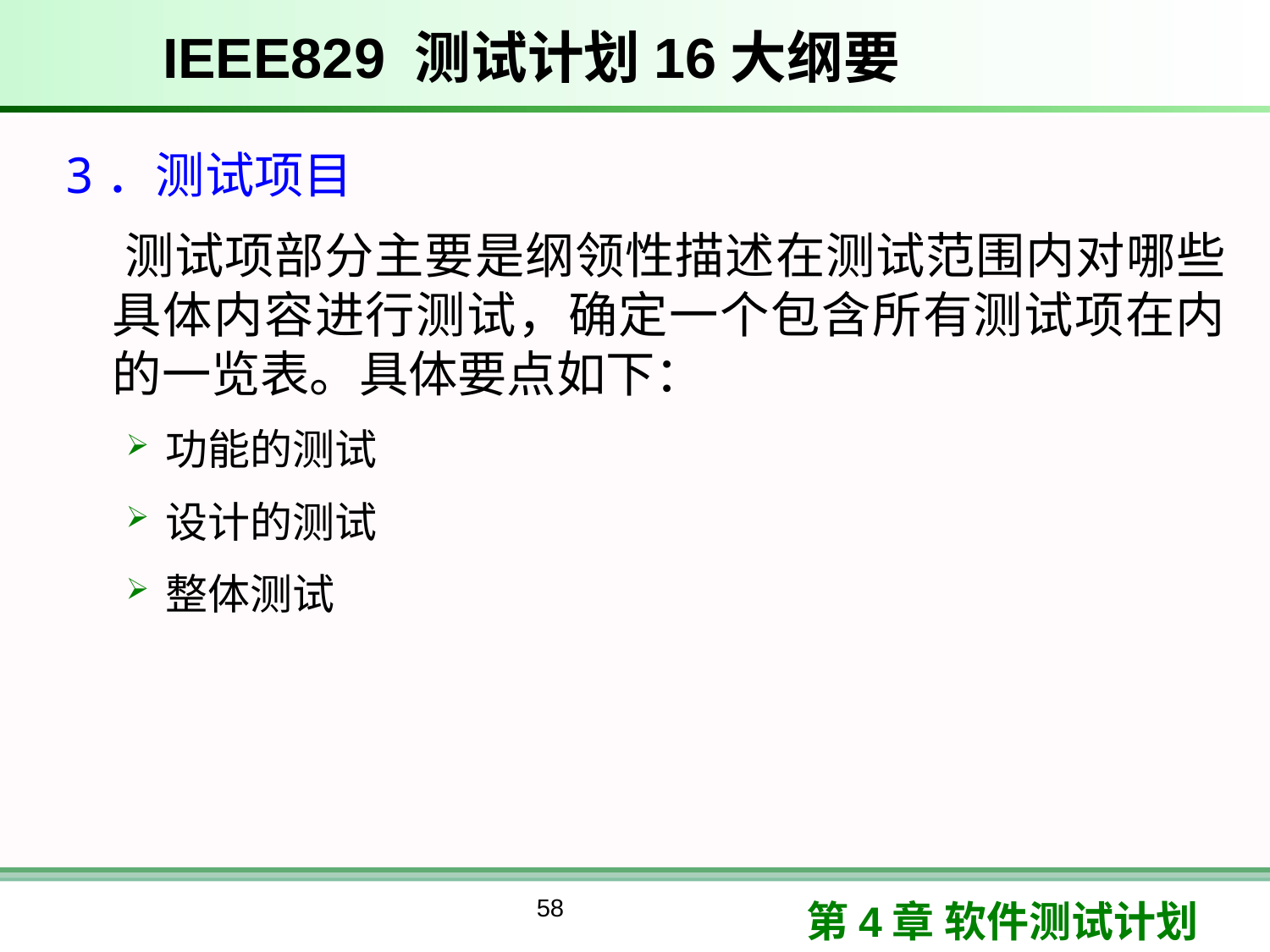

# IEEE829 测试计划16大纲要
3．测试项目
    测试项部分主要是纲领性描述在测试范围内对哪些具体内容进行测试，确定一个包含所有测试项在内的一览表。具体要点如下：
功能的测试
设计的测试
整体测试
58